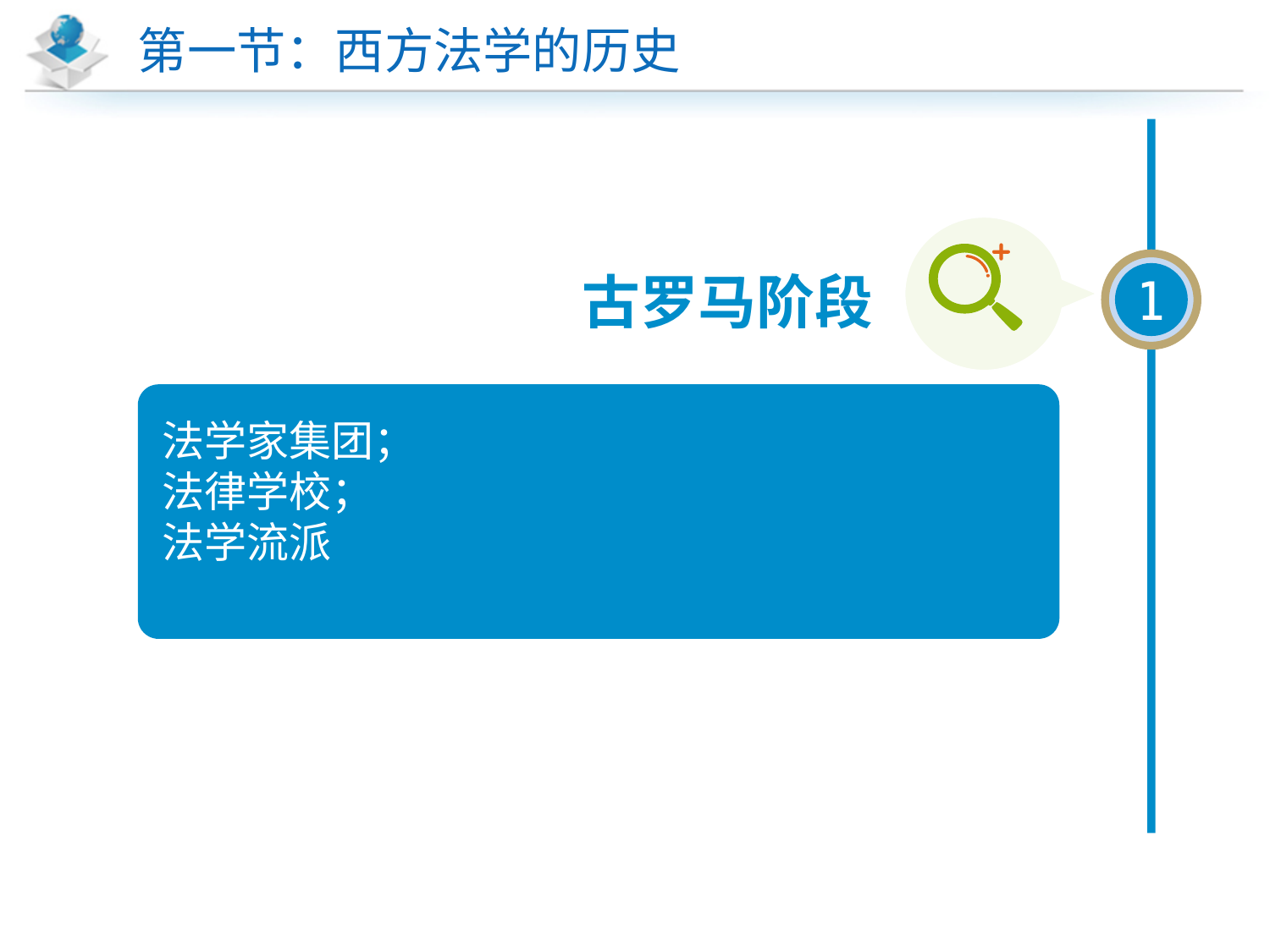

# 第一节：西方法学的历史

古罗马阶段
1

法学家集团；
法律学校；
法学流派